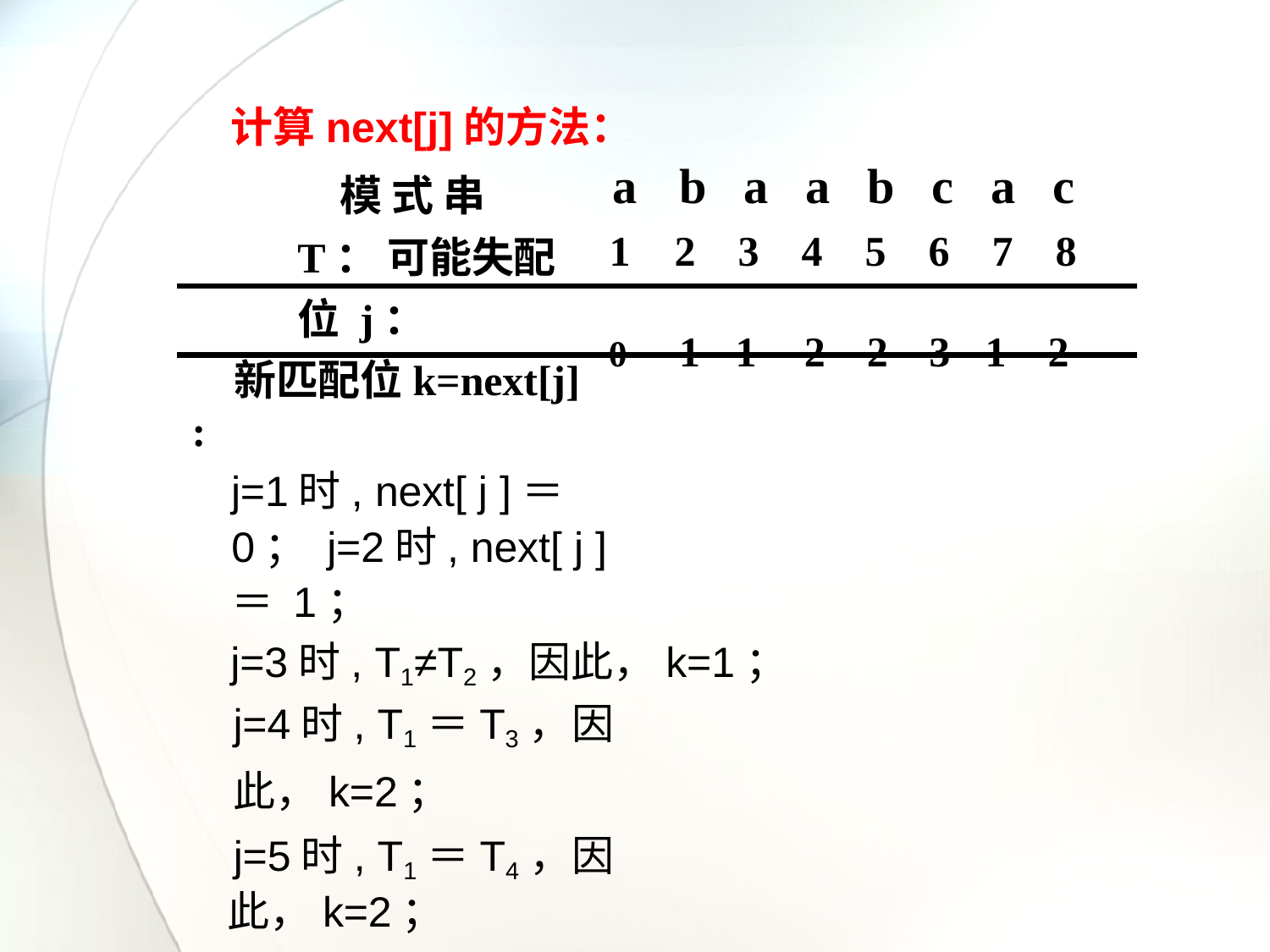

计算next[j]的方法：
a	b	a	a	b	c	a	c
1	2	3	4	5	6	7	8
模 式 串 T： 可能失配位 j：
新匹配位k=next[j] :

0	1	1	2	2	3	1	2

j=1时, next[ j ]＝ 0； j=2时, next[ j ]＝ 1；
j=3时, T1≠T2，因此，k=1； j=4时, T1＝T3，因此，k=2；
j=5时, T1＝T4，因此，k=2；
以此类推。